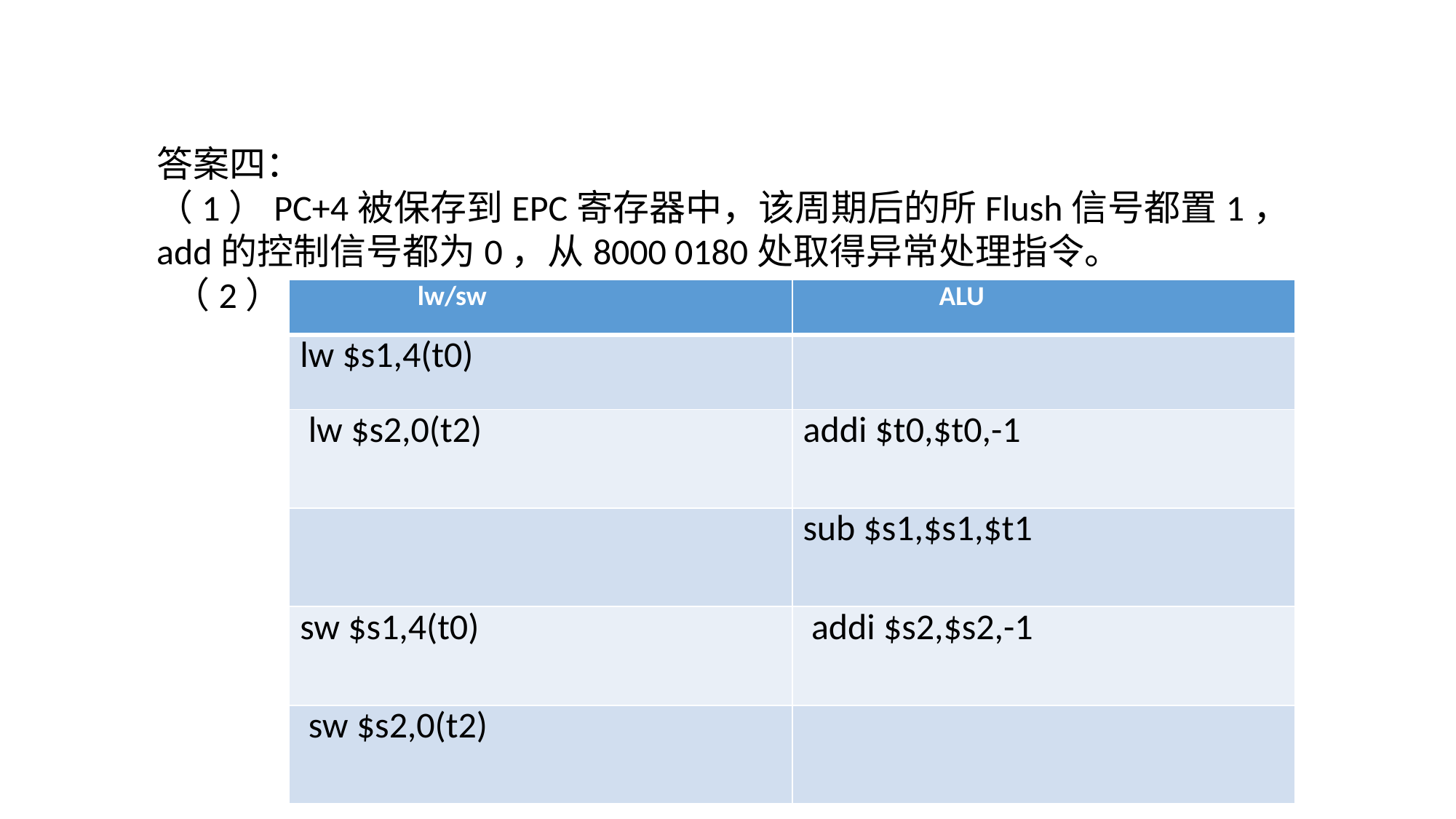

答案四：
（1）PC+4被保存到EPC寄存器中，该周期后的所Flush信号都置1，add的控制信号都为0，从8000 0180处取得异常处理指令。
 （2）
| lw/sw | ALU |
| --- | --- |
| lw $s1,4(t0) |  |
| lw $s2,0(t2) | addi $t0,$t0,-1 |
|  | sub $s1,$s1,$t1 |
| sw $s1,4(t0) | addi $s2,$s2,-1 |
| sw $s2,0(t2) |  |